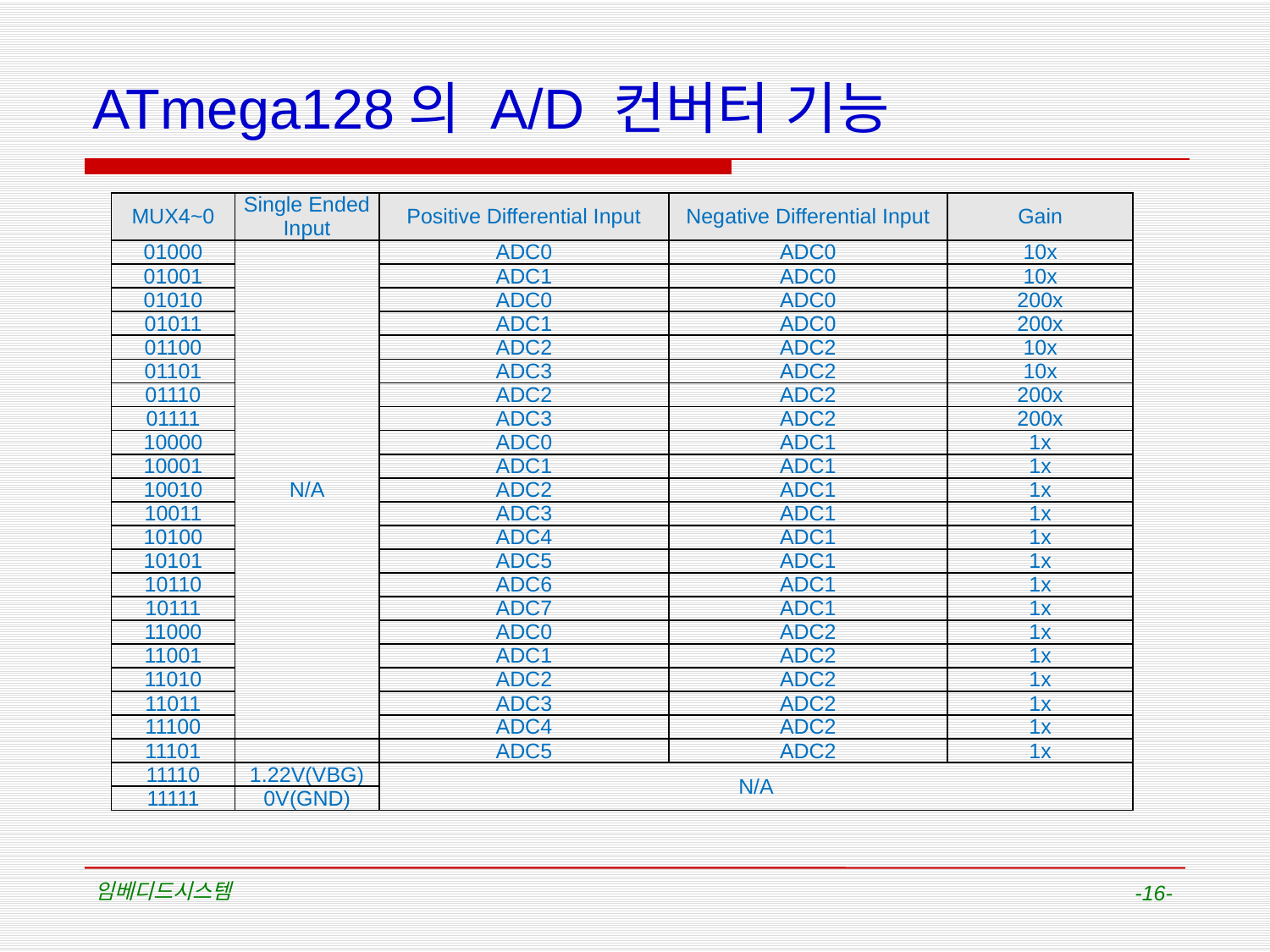

# ATmega128의 A/D 컨버터 기능
| MUX4~0 | Single Ended Input | Positive Differential Input | Negative Differential Input | Gain |
| --- | --- | --- | --- | --- |
| 01000 | N/A | ADC0 | ADC0 | 10x |
| 01001 |  | ADC1 | ADC0 | 10x |
| 01010 |  | ADC0 | ADC0 | 200x |
| 01011 |  | ADC1 | ADC0 | 200x |
| 01100 |  | ADC2 | ADC2 | 10x |
| 01101 |  | ADC3 | ADC2 | 10x |
| 01110 |  | ADC2 | ADC2 | 200x |
| 01111 |  | ADC3 | ADC2 | 200x |
| 10000 |  | ADC0 | ADC1 | 1x |
| 10001 |  | ADC1 | ADC1 | 1x |
| 10010 |  | ADC2 | ADC1 | 1x |
| 10011 |  | ADC3 | ADC1 | 1x |
| 10100 |  | ADC4 | ADC1 | 1x |
| 10101 |  | ADC5 | ADC1 | 1x |
| 10110 |  | ADC6 | ADC1 | 1x |
| 10111 |  | ADC7 | ADC1 | 1x |
| 11000 |  | ADC0 | ADC2 | 1x |
| 11001 |  | ADC1 | ADC2 | 1x |
| 11010 |  | ADC2 | ADC2 | 1x |
| 11011 |  | ADC3 | ADC2 | 1x |
| 11100 |  | ADC4 | ADC2 | 1x |
| 11101 |  | ADC5 | ADC2 | 1x |
| 11110 | 1.22V(VBG) | N/A |  |  |
| 11111 | 0V(GND) |  |  |  |
임베디드시스템
-16-